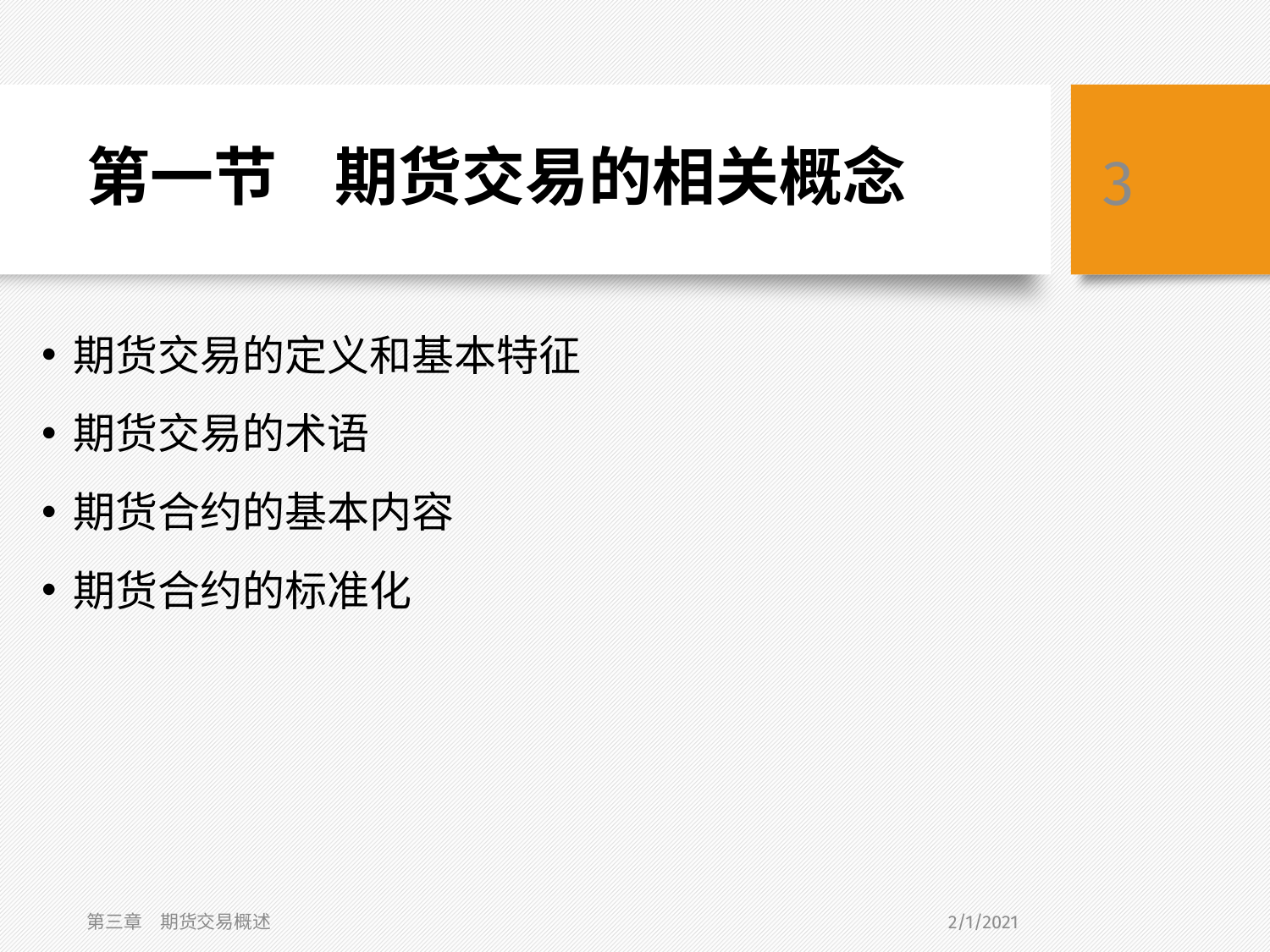

# 第一节    期货交易的相关概念
3
期货交易的定义和基本特征
期货交易的术语
期货合约的基本内容
期货合约的标准化

2/1/2021
第三章　期货交易概述